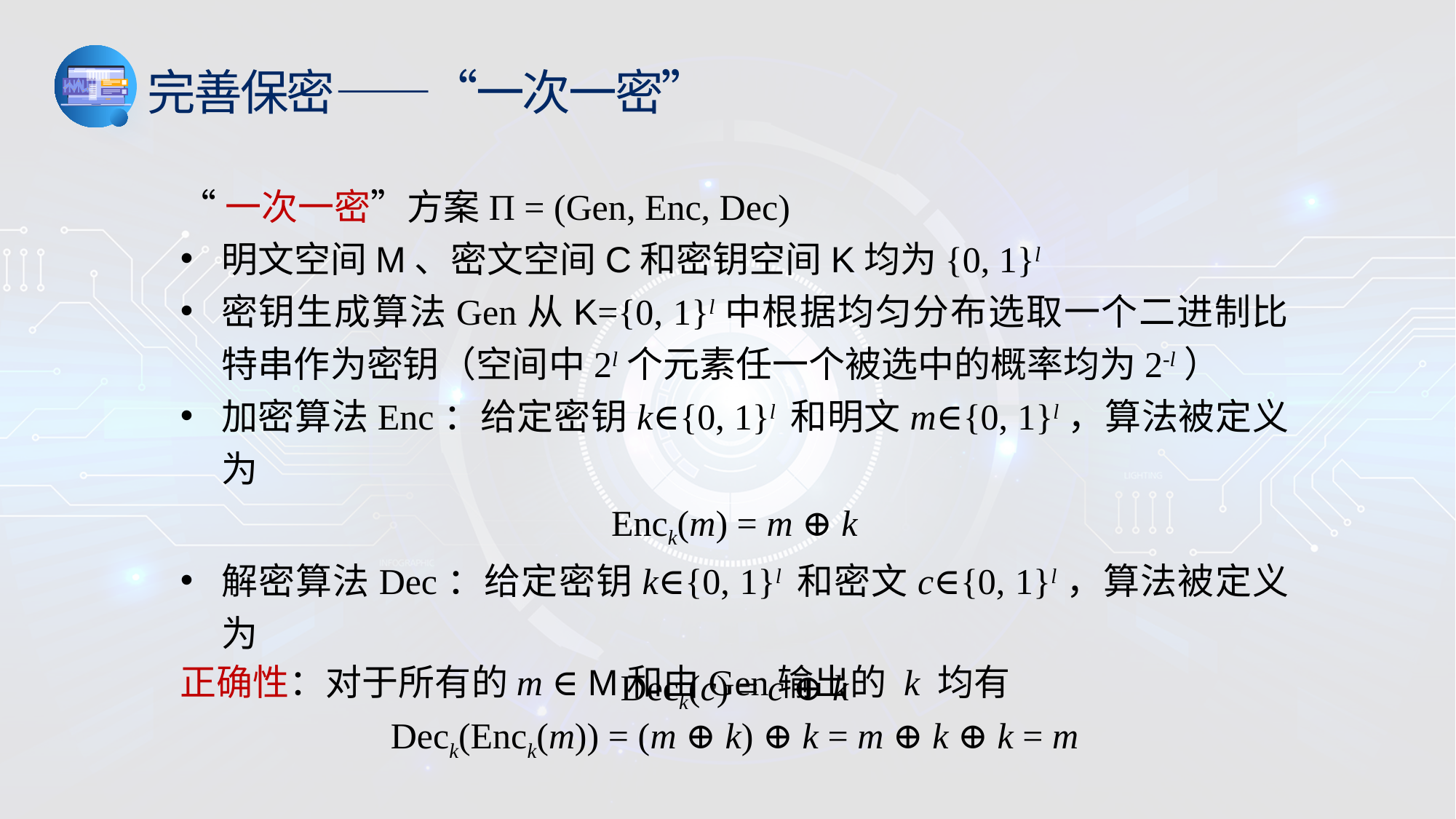

完善保密——“一次一密”

“一次一密”方案Π = (Gen, Enc, Dec)
明文空间M、密文空间C和密钥空间K均为{0, 1}l
密钥生成算法Gen从K={0, 1}l中根据均匀分布选取一个二进制比特串作为密钥（空间中2l个元素任一个被选中的概率均为2-l）
加密算法Enc：给定密钥k∈{0, 1}l 和明文m∈{0, 1}l，算法被定义为
Enck(m) = m ⊕ k
解密算法Dec：给定密钥k∈{0, 1}l 和密文c∈{0, 1}l，算法被定义为
Deck(c) = c ⊕ k
正确性：对于所有的m ∈ M和由Gen输出的 k 均有
Deck(Enck(m)) = (m ⊕ k) ⊕ k = m ⊕ k ⊕ k = m